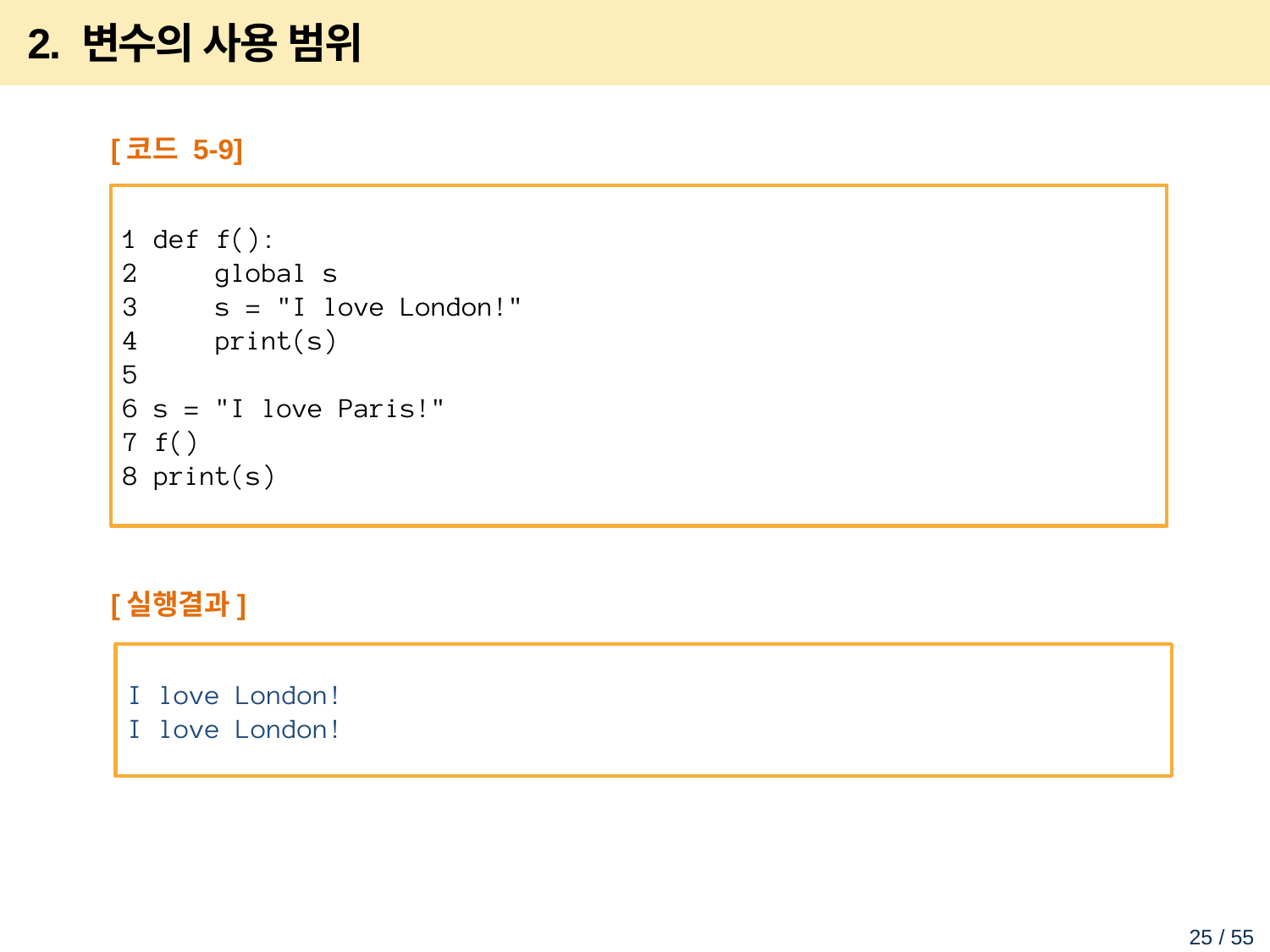

# 2. 변수의 사용 범위

[코드 5-9]
1 def f():
2     global s
3     s = "I love London!"
4     print(s)
5
6 s = "I love Paris!"
7 f()
8 print(s)
[실행결과]
I love London!
I love London!